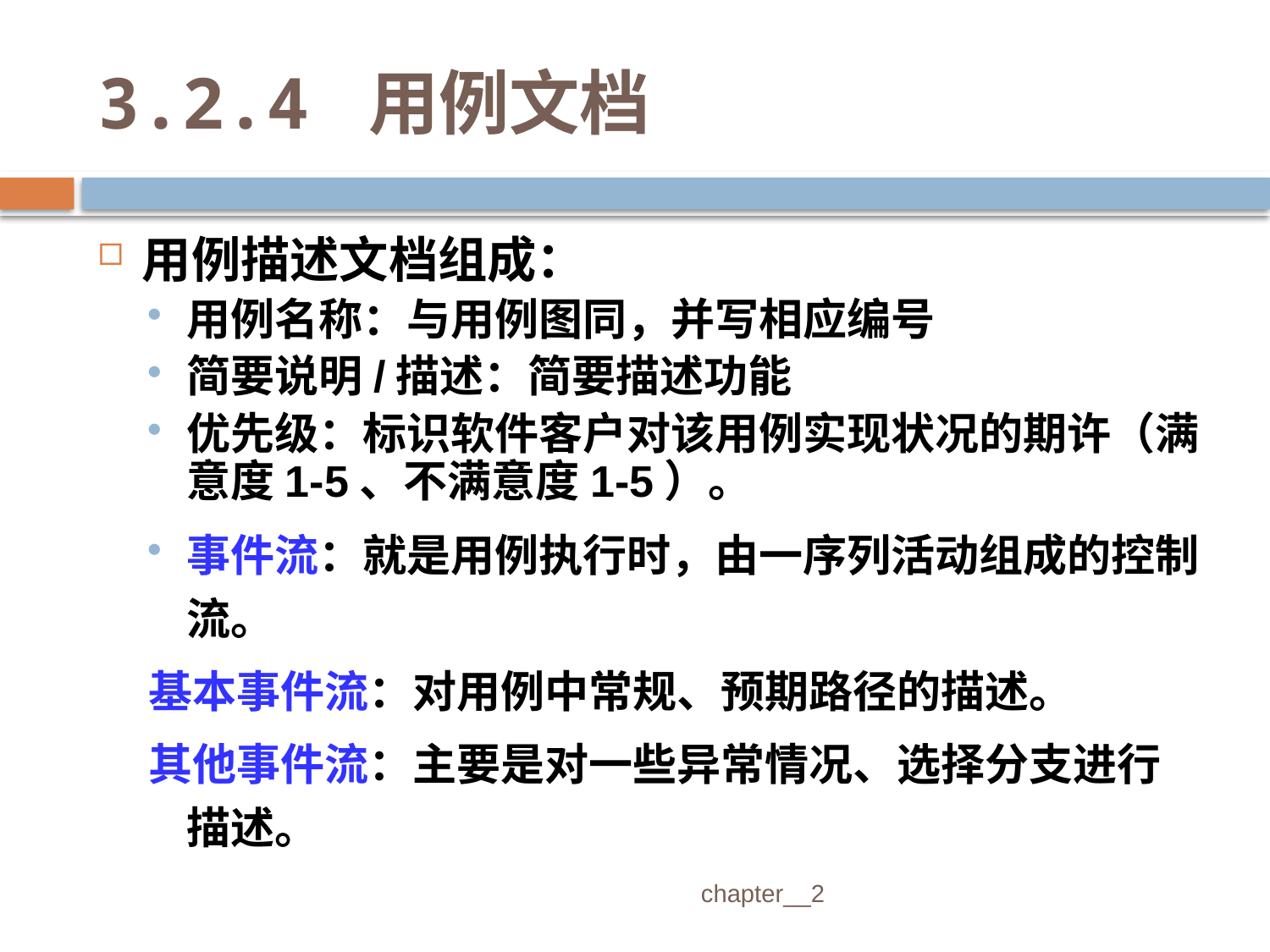

# 3.2.4 用例文档
62
用例描述文档组成：
用例名称：与用例图同，并写相应编号
简要说明/描述：简要描述功能
优先级：标识软件客户对该用例实现状况的期许（满意度1-5、不满意度1-5）。
事件流：就是用例执行时，由一序列活动组成的控制流。
基本事件流：对用例中常规、预期路径的描述。
其他事件流：主要是对一些异常情况、选择分支进行描述。

 chapter__2